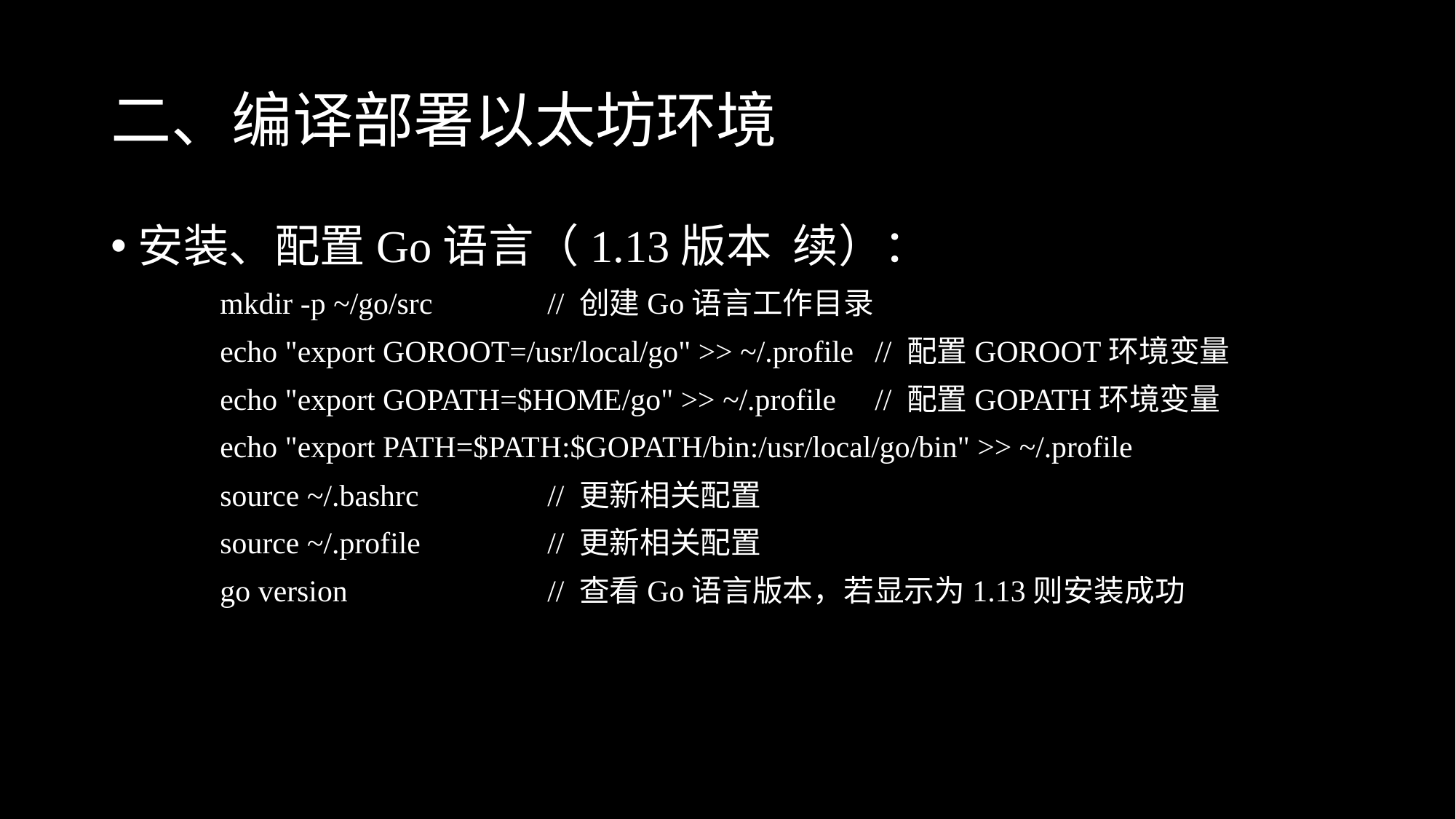

# 二、编译部署以太坊环境
安装、配置Go语言（1.13版本	续）：
	mkdir -p ~/go/src		// 创建Go语言工作目录
	echo "export GOROOT=/usr/local/go" >> ~/.profile	// 配置GOROOT环境变量
	echo "export GOPATH=$HOME/go" >> ~/.profile	// 配置GOPATH环境变量
	echo "export PATH=$PATH:$GOPATH/bin:/usr/local/go/bin" >> ~/.profile
	source ~/.bashrc		// 更新相关配置
	source ~/.profile		// 更新相关配置
	go version		// 查看Go语言版本，若显示为1.13则安装成功